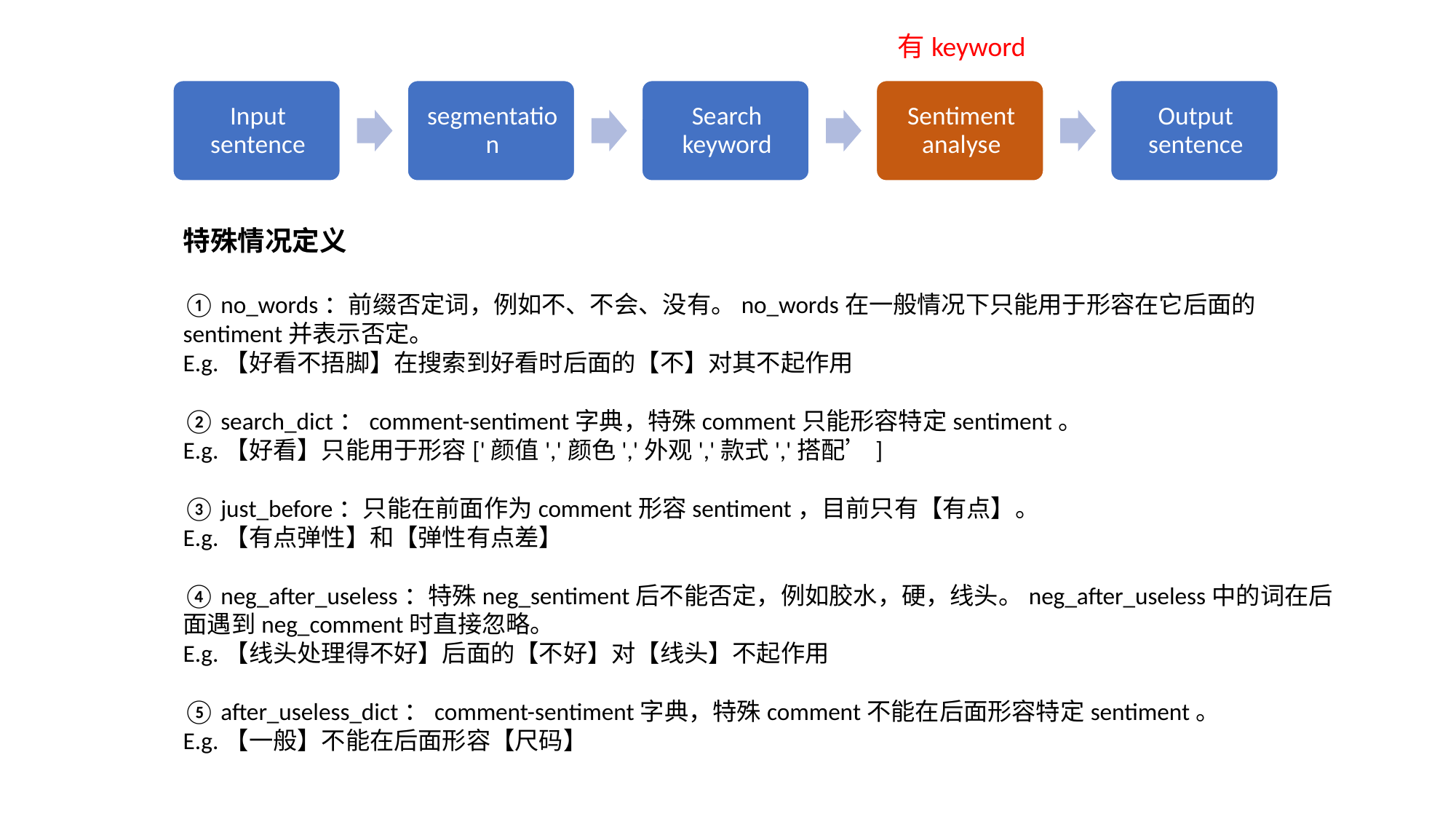

有keyword
Input sentence

segmentation

Search keyword

Sentiment analyse

Output sentence
特殊情况定义
① no_words：前缀否定词，例如不、不会、没有。no_words在一般情况下只能用于形容在它后面的sentiment并表示否定。
E.g.【好看不捂脚】在搜索到好看时后面的【不】对其不起作用

② search_dict：comment-sentiment字典，特殊comment只能形容特定sentiment。
E.g.【好看】只能用于形容['颜值','颜色','外观','款式','搭配’]

③ just_before：只能在前面作为comment形容sentiment，目前只有【有点】。
E.g.【有点弹性】和【弹性有点差】

④ neg_after_useless：特殊neg_sentiment后不能否定，例如胶水，硬，线头。neg_after_useless中的词在后面遇到neg_comment时直接忽略。
E.g.【线头处理得不好】后面的【不好】对【线头】不起作用

⑤ after_useless_dict：comment-sentiment字典，特殊comment不能在后面形容特定sentiment。
E.g.【一般】不能在后面形容【尺码】